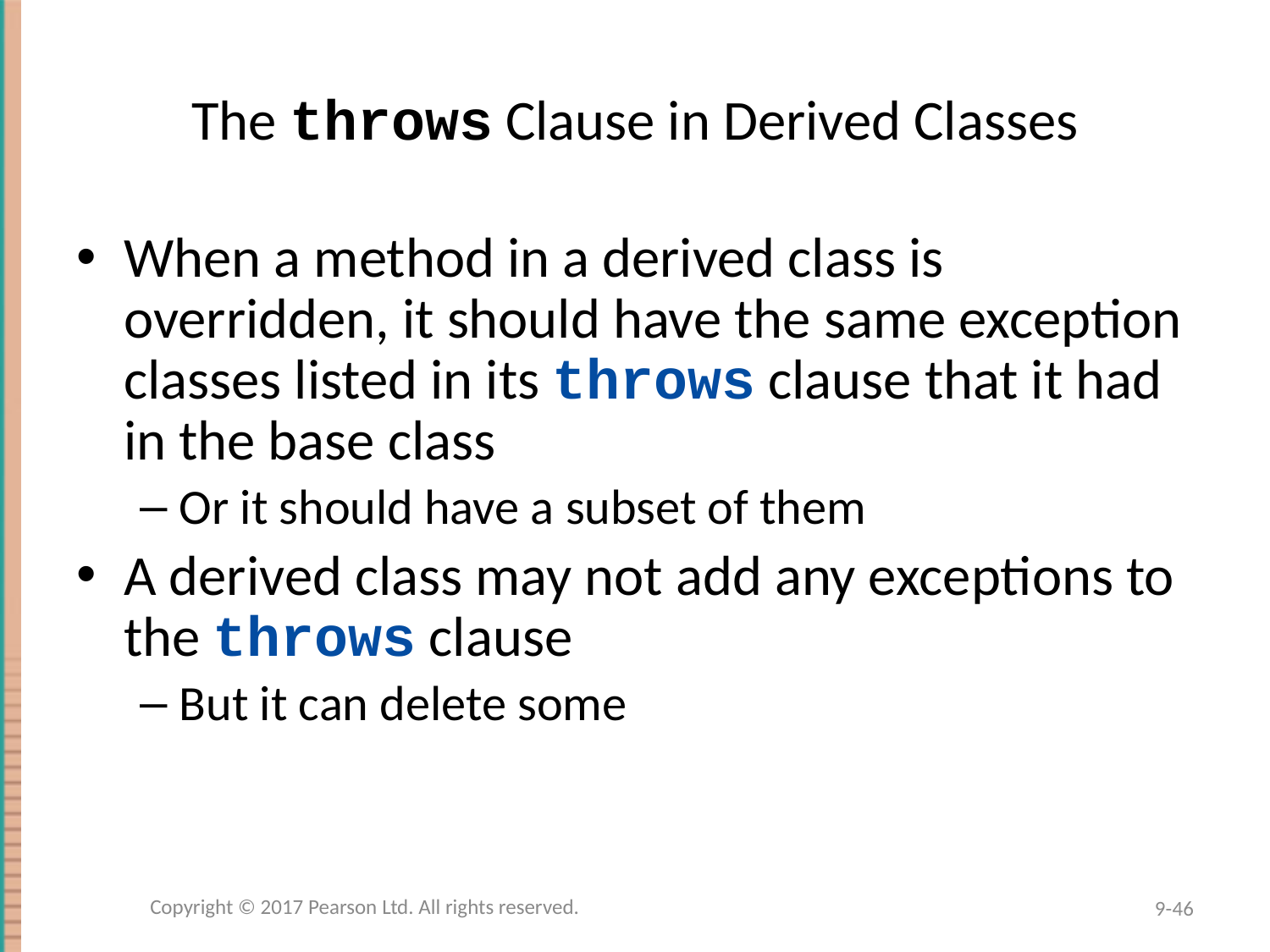

# The throws Clause in Derived Classes
When a method in a derived class is overridden, it should have the same exception classes listed in its throws clause that it had in the base class
Or it should have a subset of them
A derived class may not add any exceptions to the throws clause
But it can delete some
부모가 throws있으면 자식도 throws를 해줘야 상속가능

자식클래스는
Throw절을 추가하지 못하지만 지우는건 가능하다
Copyright © 2017 Pearson Ltd. All rights reserved.
9-46